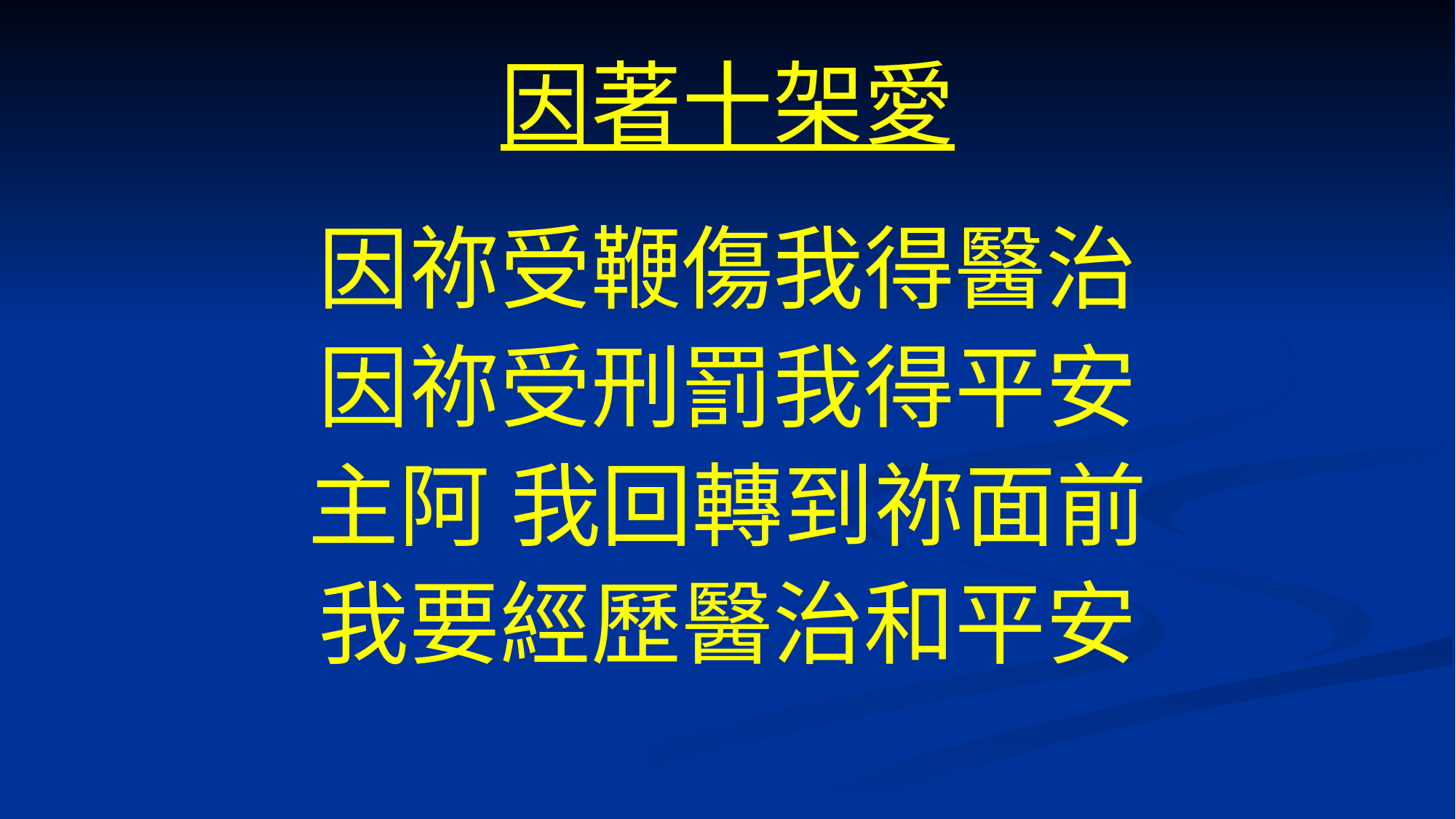

# 因著十架愛
因祢受鞭傷我得醫治
因祢受刑罰我得平安
主阿 我回轉到祢面前
我要經歷醫治和平安